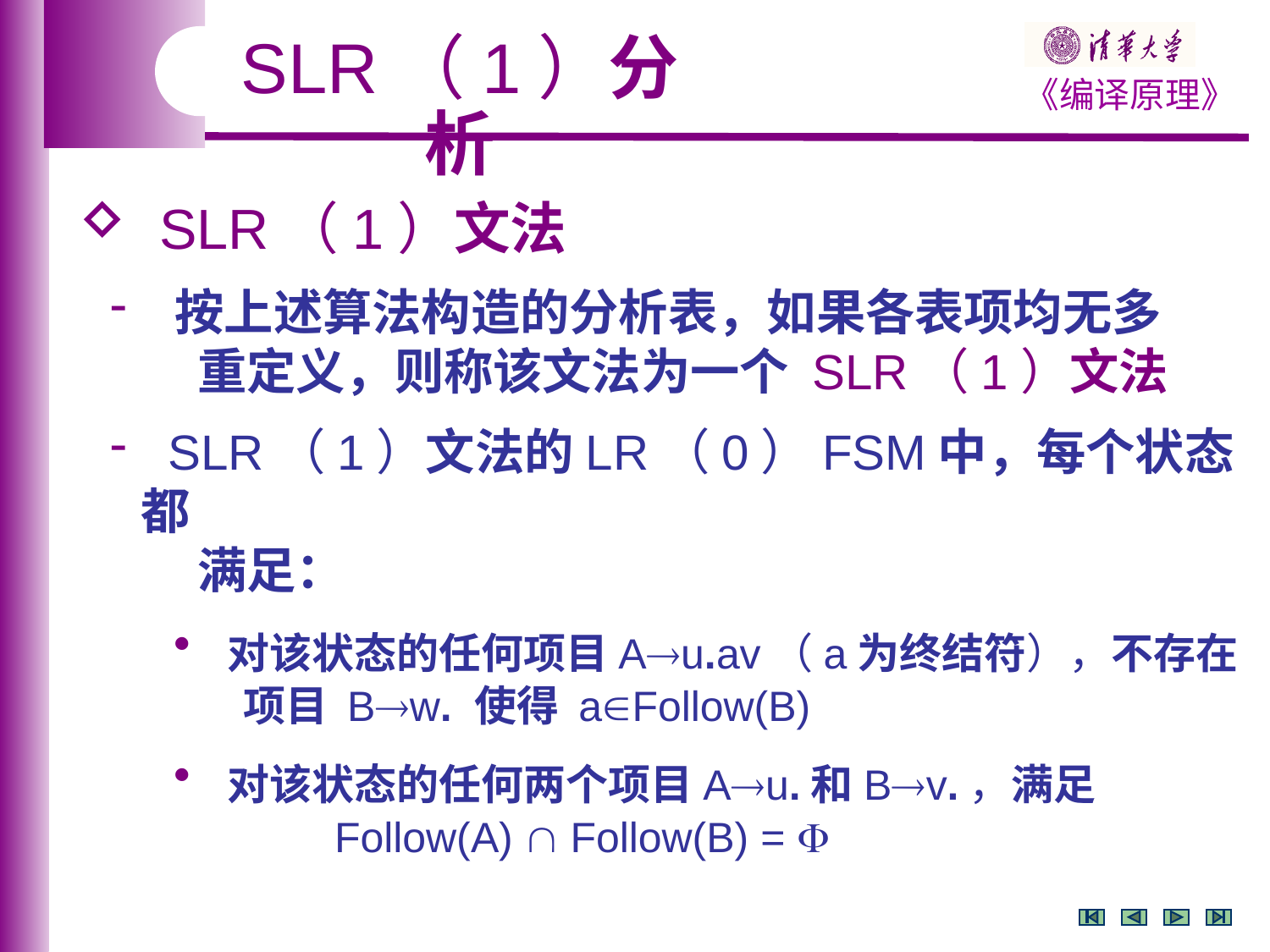

SLR（1）分析
  SLR（1）文法

  按上述算法构造的分析表，如果各表项均无多
    重定义，则称该文法为一个 SLR（1）文法

  SLR（1）文法的LR（0）FSM中，每个状态都
    满足：

 对该状态的任何项目A→u.av（a为终结符），不存在
   项目 B→w. 使得 a∈Follow(B)

 对该状态的任何两个项目A→u.和B→v.，满足
           Follow(A) ∩ Follow(B) = Φ